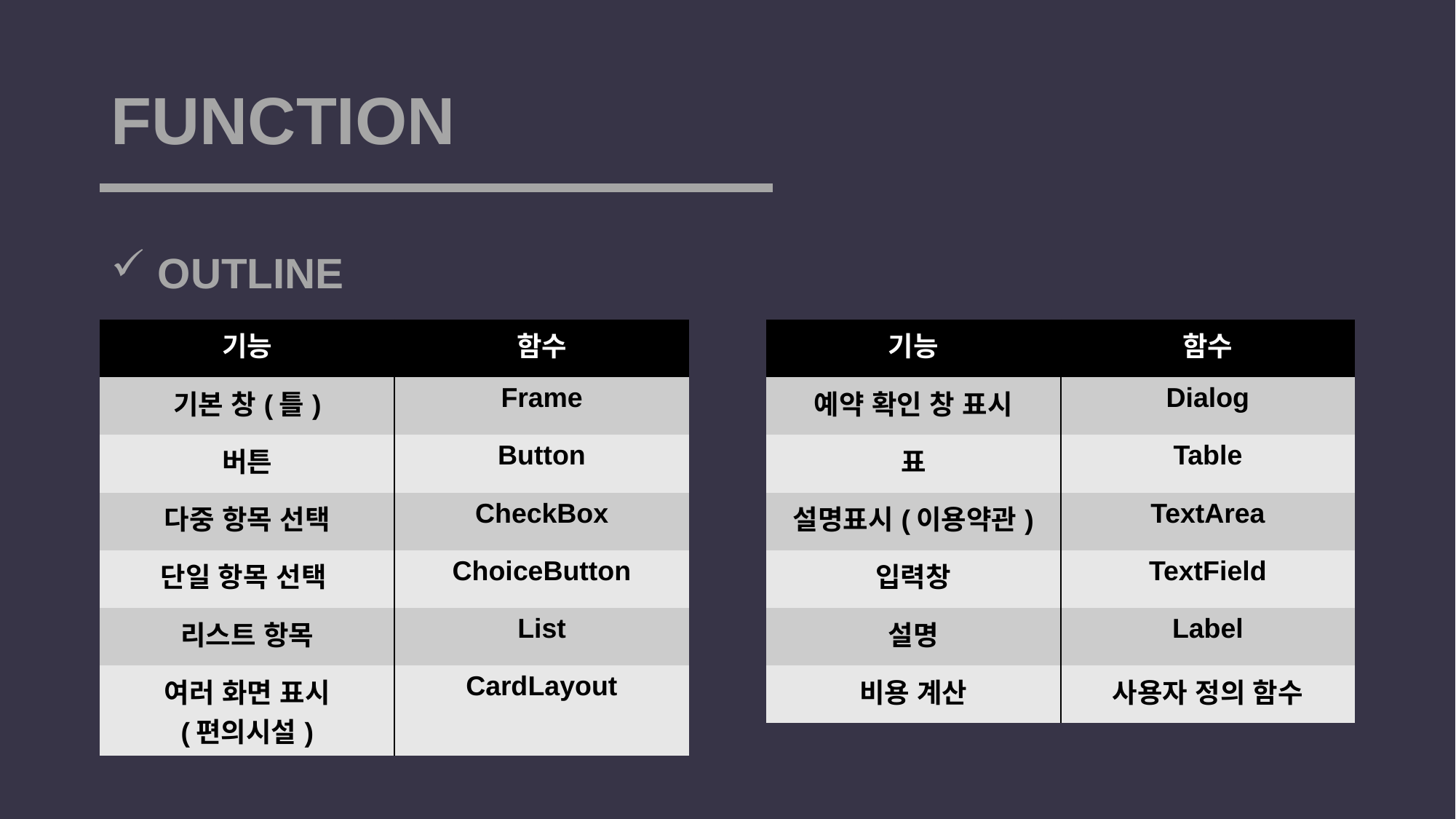

# FUNCTION
 OUTLINE

| 기능 | 함수 |
| --- | --- |
| 예약 확인 창 표시 | Dialog |
| 표 | Table |
| 설명표시(이용약관) | TextArea |
| 입력창 | TextField |
| 설명 | Label |
| 비용 계산 | 사용자 정의 함수 |
| 기능 | 함수 |
| --- | --- |
| 기본 창(틀) | Frame |
| 버튼 | Button |
| 다중 항목 선택 | CheckBox |
| 단일 항목 선택 | ChoiceButton |
| 리스트 항목 | List |
| 여러 화면 표시 (편의시설) | CardLayout |